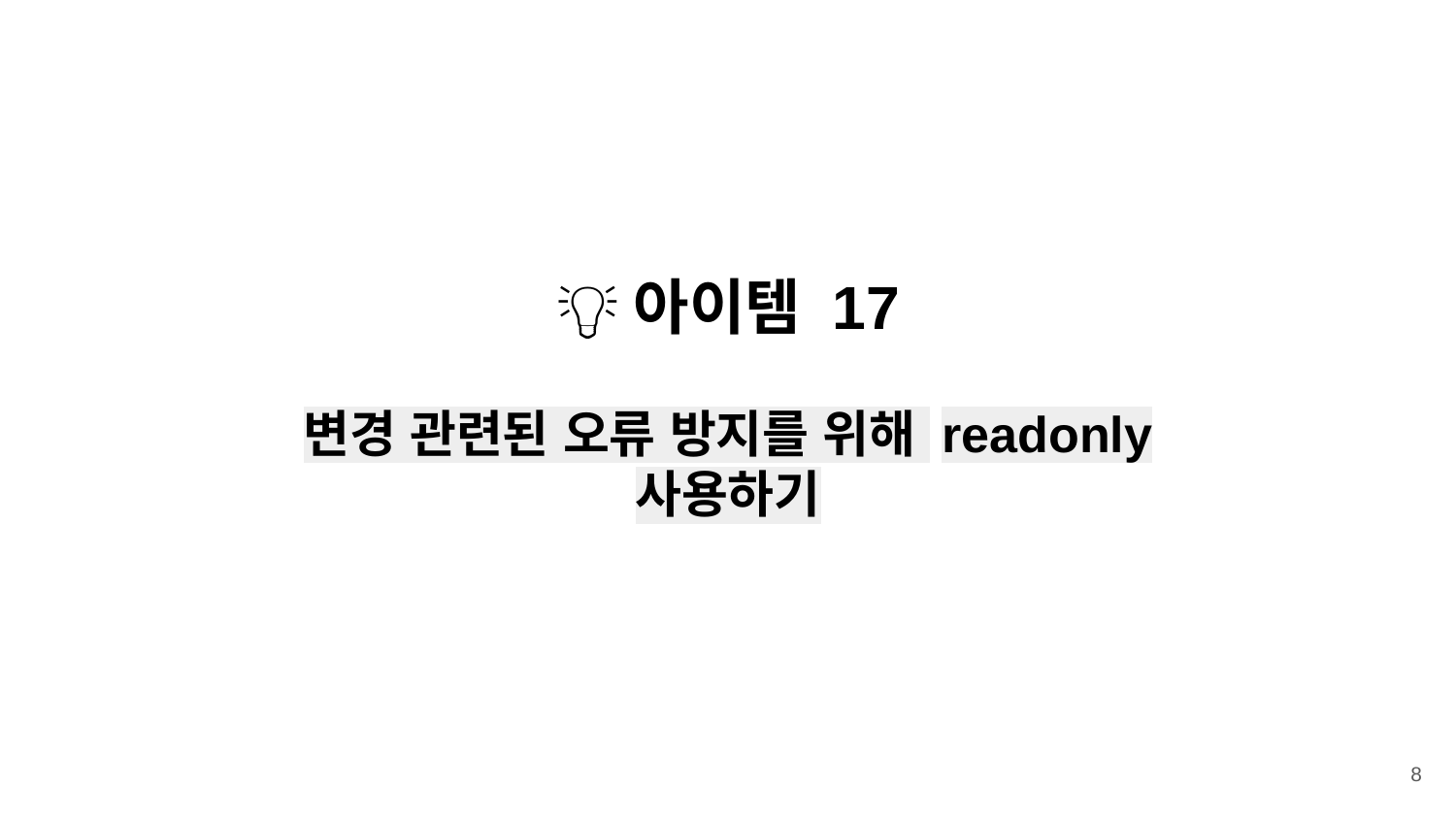

💡아이템 17

변경 관련된 오류 방지를 위해 readonly 사용하기
8